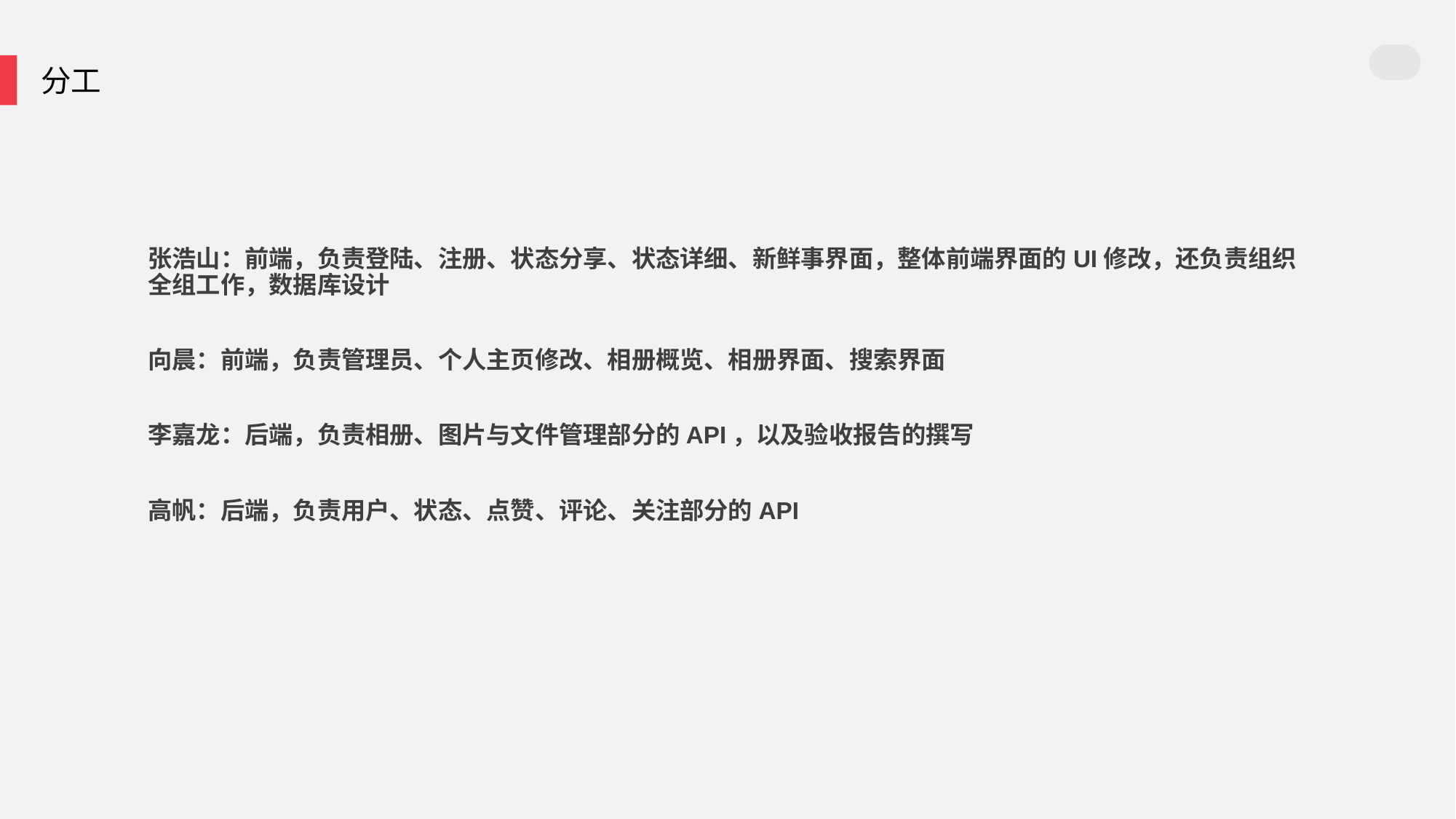

分工
张浩山：前端，负责登陆、注册、状态分享、状态详细、新鲜事界面，整体前端界面的UI修改，还负责组织全组工作，数据库设计

向晨：前端，负责管理员、个人主页修改、相册概览、相册界面、搜索界面

李嘉龙：后端，负责相册、图片与文件管理部分的API，以及验收报告的撰写

高帆：后端，负责用户、状态、点赞、评论、关注部分的API